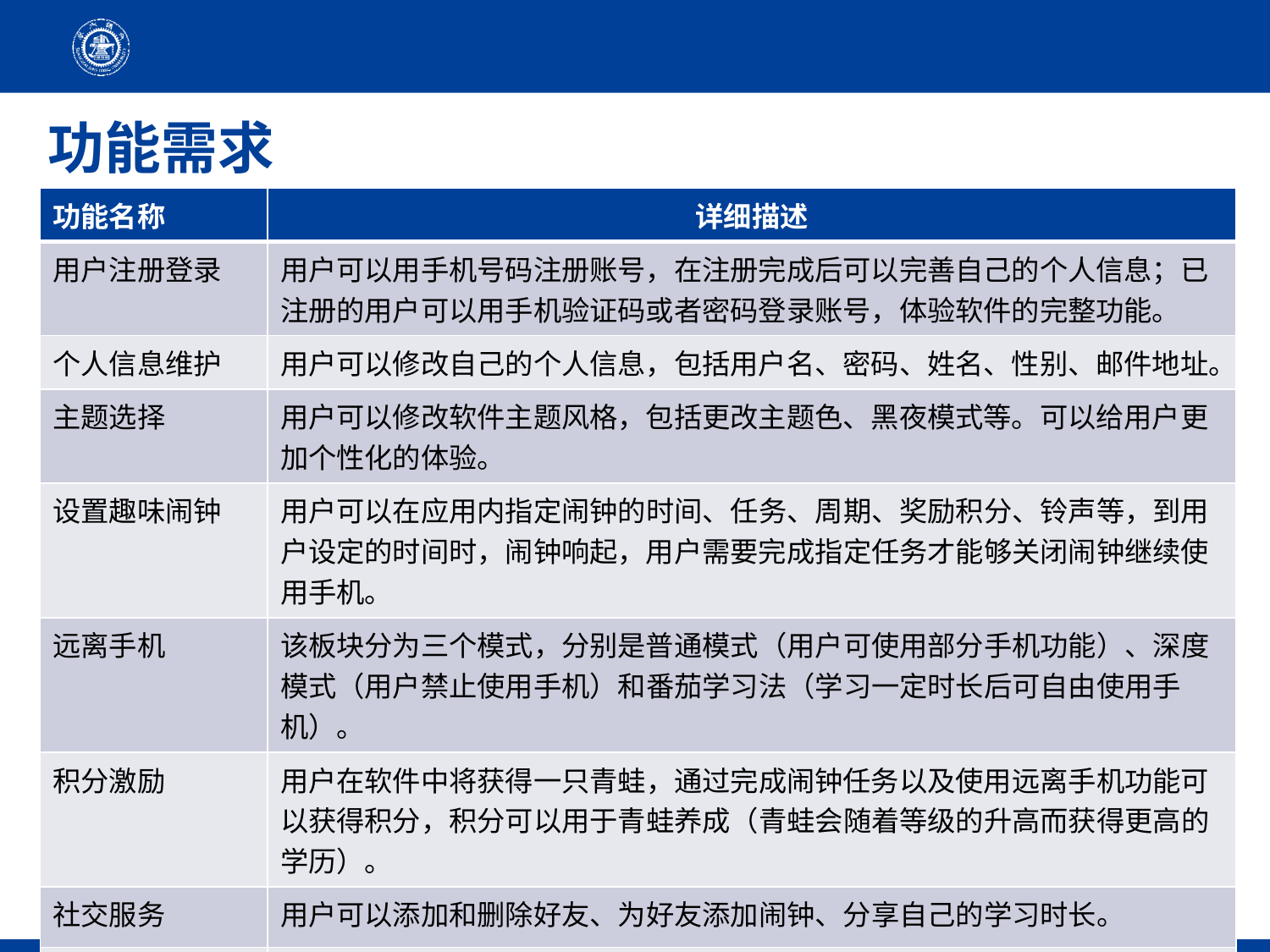

# 功能需求
| 功能名称 | 详细描述 |
| --- | --- |
| 用户注册登录 | 用户可以用手机号码注册账号，在注册完成后可以完善自己的个人信息；已注册的用户可以用手机验证码或者密码登录账号，体验软件的完整功能。 |
| 个人信息维护 | 用户可以修改自己的个人信息，包括用户名、密码、姓名、性别、邮件地址。 |
| 主题选择 | 用户可以修改软件主题风格，包括更改主题色、黑夜模式等。可以给用户更加个性化的体验。 |
| 设置趣味闹钟 | 用户可以在应用内指定闹钟的时间、任务、周期、奖励积分、铃声等，到用户设定的时间时，闹钟响起，用户需要完成指定任务才能够关闭闹钟继续使用手机。 |
| 远离手机 | 该板块分为三个模式，分别是普通模式（用户可使用部分手机功能）、深度模式（用户禁止使用手机）和番茄学习法（学习一定时长后可自由使用手机）。 |
| 积分激励 | 用户在软件中将获得一只青蛙，通过完成闹钟任务以及使用远离手机功能可以获得积分，积分可以用于青蛙养成（青蛙会随着等级的升高而获得更高的学历）。 |
| 社交服务 | 用户可以添加和删除好友、为好友添加闹钟、分享自己的学习时长。 |
| 报表分析 | 系统可以为用户生成近期一段时间内时间管理情况的报表，以图表形式展现。 |